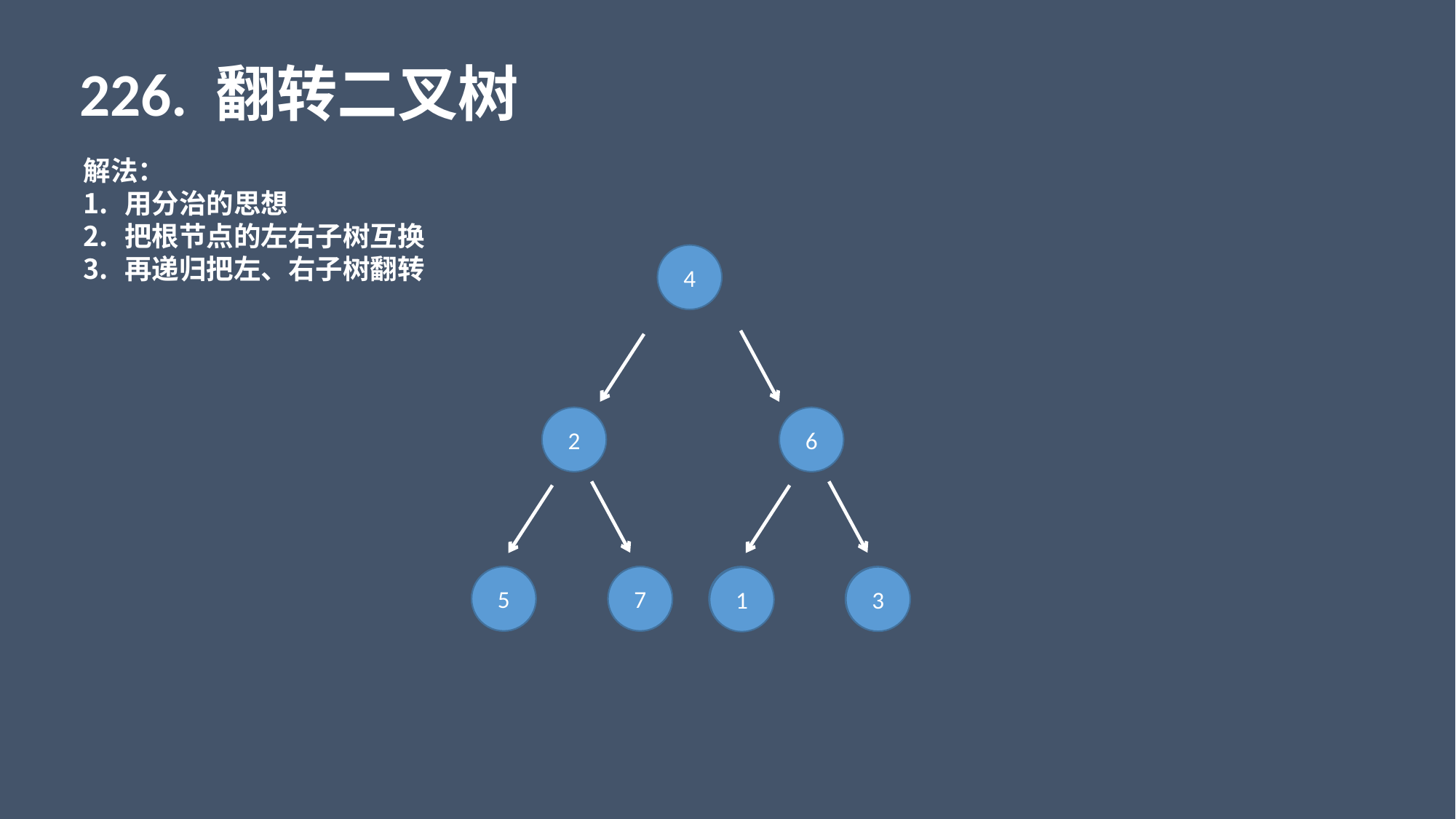

226. 翻转二叉树
解法：
用分治的思想
把根节点的左右子树互换
再递归把左、右子树翻转
4
2
1
3
6
5
7
5
7
3
1